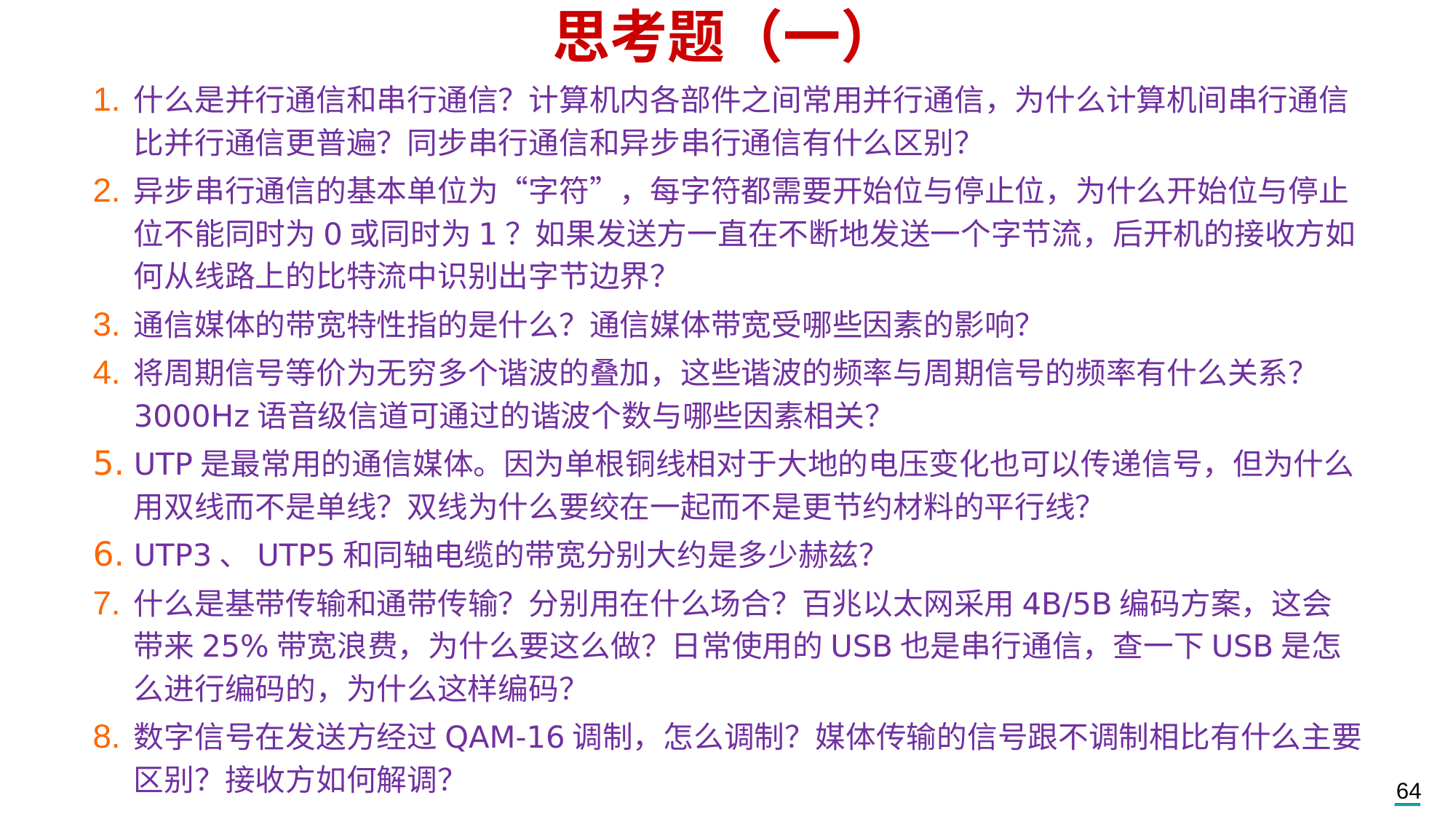

# 思考题（一）
什么是并行通信和串行通信？计算机内各部件之间常用并行通信，为什么计算机间串行通信比并行通信更普遍？同步串行通信和异步串行通信有什么区别？
异步串行通信的基本单位为“字符”，每字符都需要开始位与停止位，为什么开始位与停止位不能同时为0或同时为1？如果发送方一直在不断地发送一个字节流，后开机的接收方如何从线路上的比特流中识别出字节边界？
通信媒体的带宽特性指的是什么？通信媒体带宽受哪些因素的影响？
将周期信号等价为无穷多个谐波的叠加，这些谐波的频率与周期信号的频率有什么关系？3000Hz语音级信道可通过的谐波个数与哪些因素相关？
UTP是最常用的通信媒体。因为单根铜线相对于大地的电压变化也可以传递信号，但为什么用双线而不是单线？双线为什么要绞在一起而不是更节约材料的平行线？
UTP3、UTP5和同轴电缆的带宽分别大约是多少赫兹？
什么是基带传输和通带传输？分别用在什么场合？百兆以太网采用4B/5B编码方案，这会带来25%带宽浪费，为什么要这么做？日常使用的USB也是串行通信，查一下USB是怎么进行编码的，为什么这样编码？
数字信号在发送方经过QAM-16调制，怎么调制？媒体传输的信号跟不调制相比有什么主要区别？接收方如何解调？